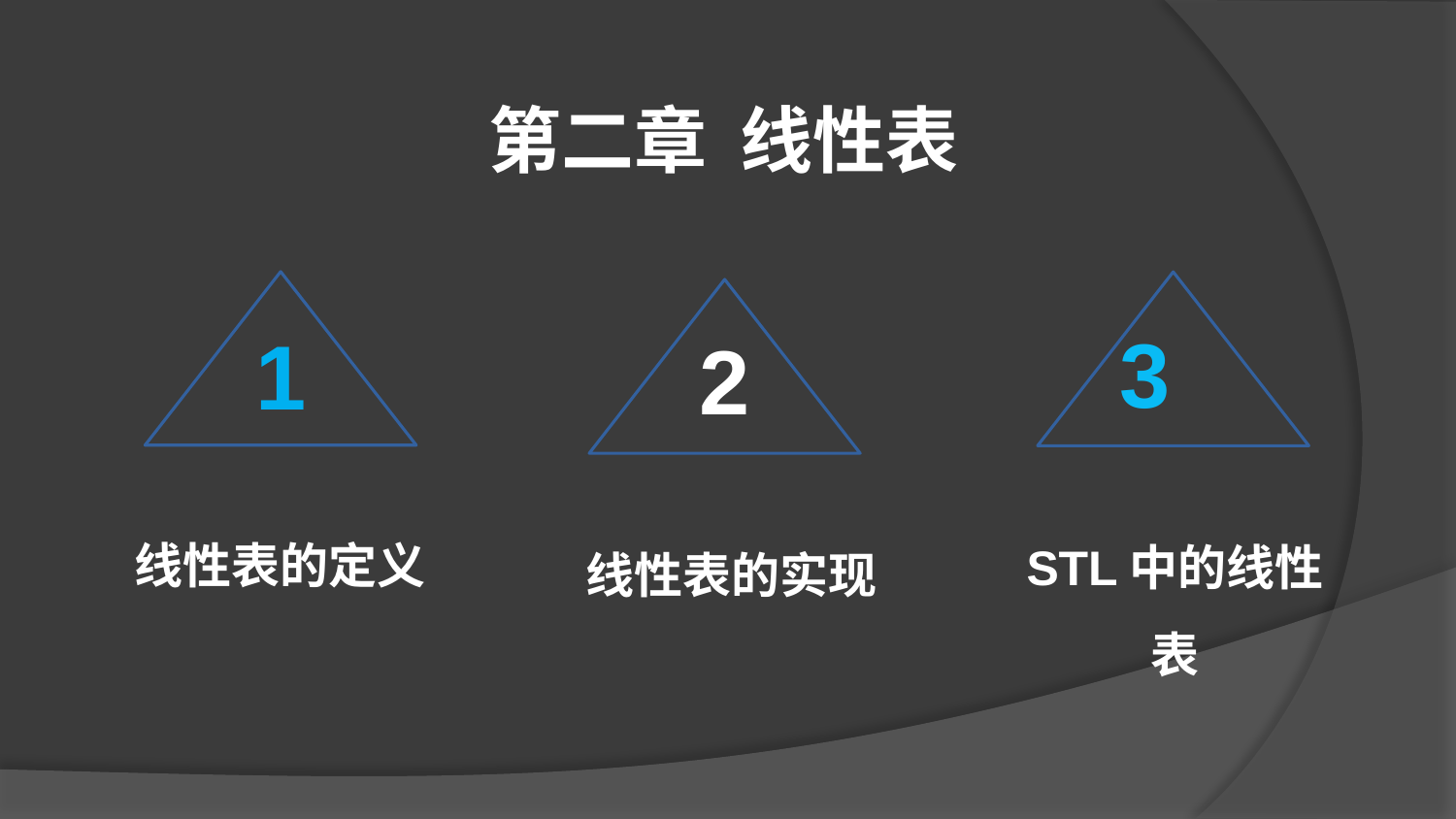

第二章  线性表

1
线性表的定义

3
STL中的线性表

2
线性表的实现